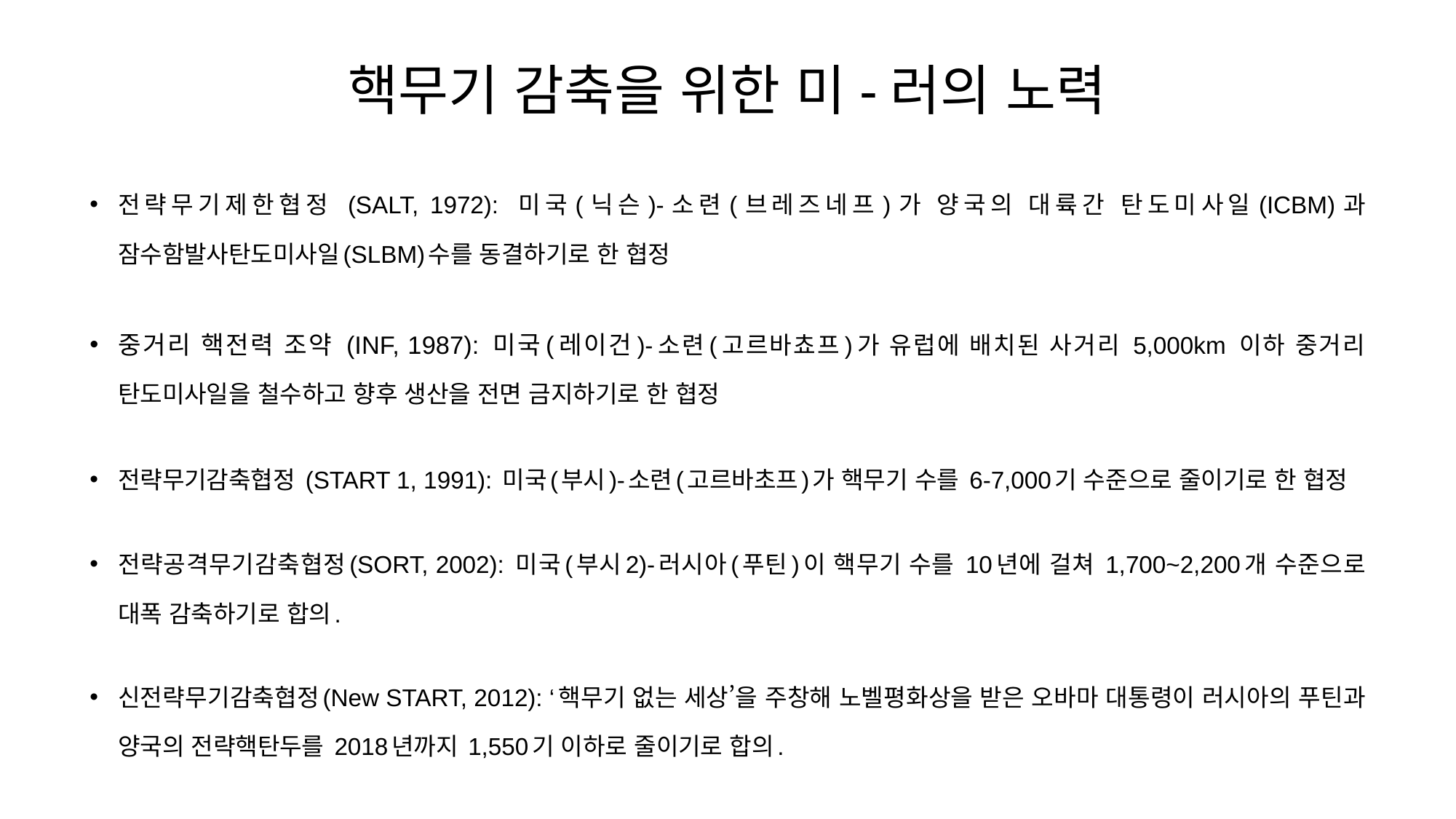

# 핵무기 감축을 위한 미-러의 노력
전략무기제한협정 (SALT, 1972): 미국(닉슨)-소련(브레즈네프)가 양국의 대륙간 탄도미사일(ICBM)과 잠수함발사탄도미사일(SLBM)수를 동결하기로 한 협정

중거리 핵전력 조약 (INF, 1987): 미국(레이건)-소련(고르바쵸프)가 유럽에 배치된 사거리 5,000km 이하 중거리 탄도미사일을 철수하고 향후 생산을 전면 금지하기로 한 협정

전략무기감축협정 (START 1, 1991): 미국(부시)-소련(고르바초프)가 핵무기 수를 6-7,000기 수준으로 줄이기로 한 협정

전략공격무기감축협정(SORT, 2002): 미국(부시2)-러시아(푸틴)이 핵무기 수를 10년에 걸쳐 1,700~2,200개 수준으로 대폭 감축하기로 합의.

신전략무기감축협정(New START, 2012): ‘핵무기 없는 세상’을 주창해 노벨평화상을 받은 오바마 대통령이 러시아의 푸틴과 양국의 전략핵탄두를 2018년까지 1,550기 이하로 줄이기로 합의.